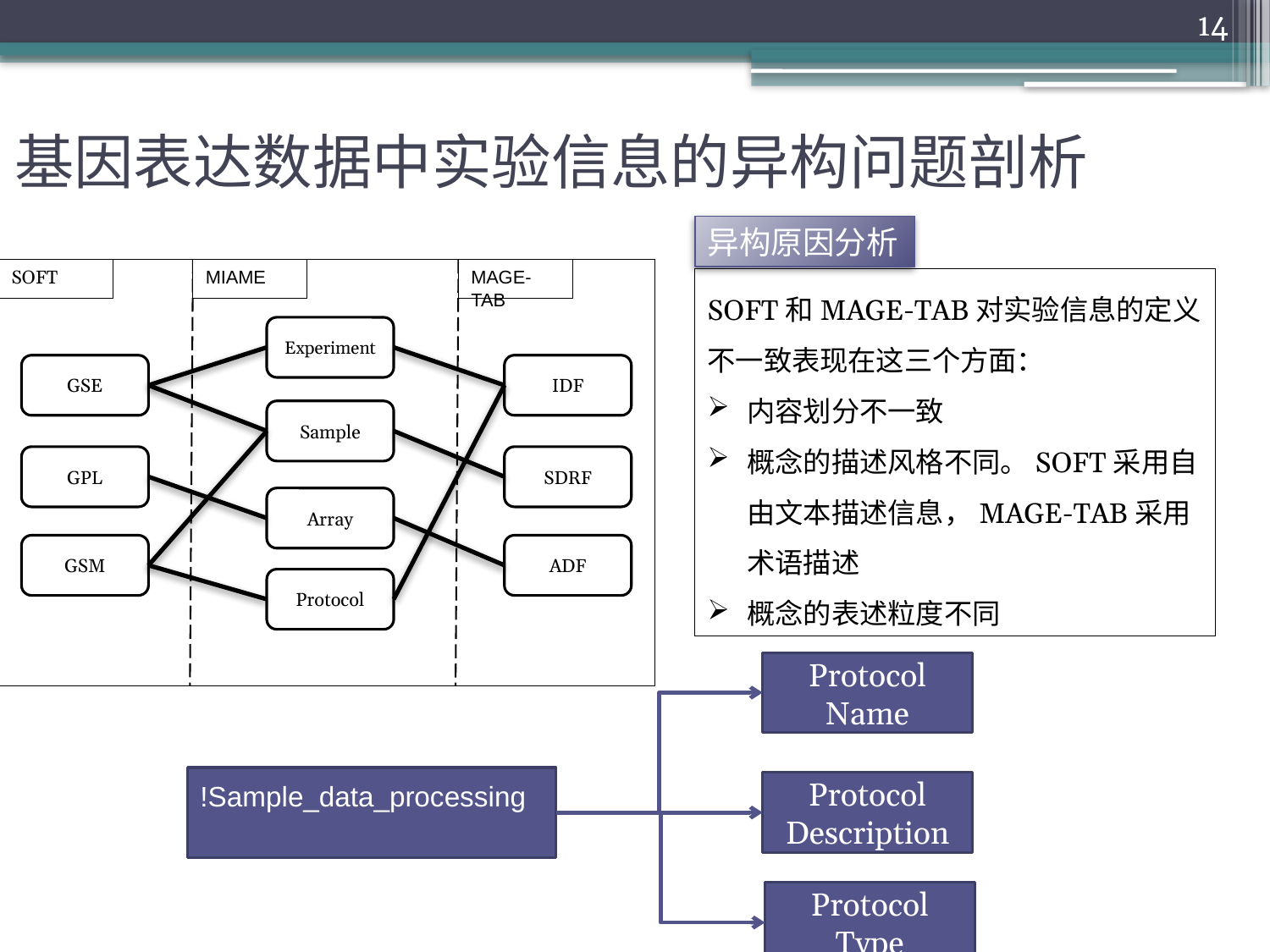

14
# 基因表达数据中实验信息的异构问题剖析
异构原因分析

MIAME
MAGE-TAB
SOFT
Experiment
GSE
IDF
Sample
GPL
SDRF
Array
GSM
ADF
Protocol
SOFT和MAGE-TAB对实验信息的定义不一致表现在这三个方面：
内容划分不一致
概念的描述风格不同。SOFT采用自由文本描述信息，MAGE-TAB采用术语描述
概念的表述粒度不同
Protocol Name
!Sample_data_processing

Protocol Description
Protocol Type